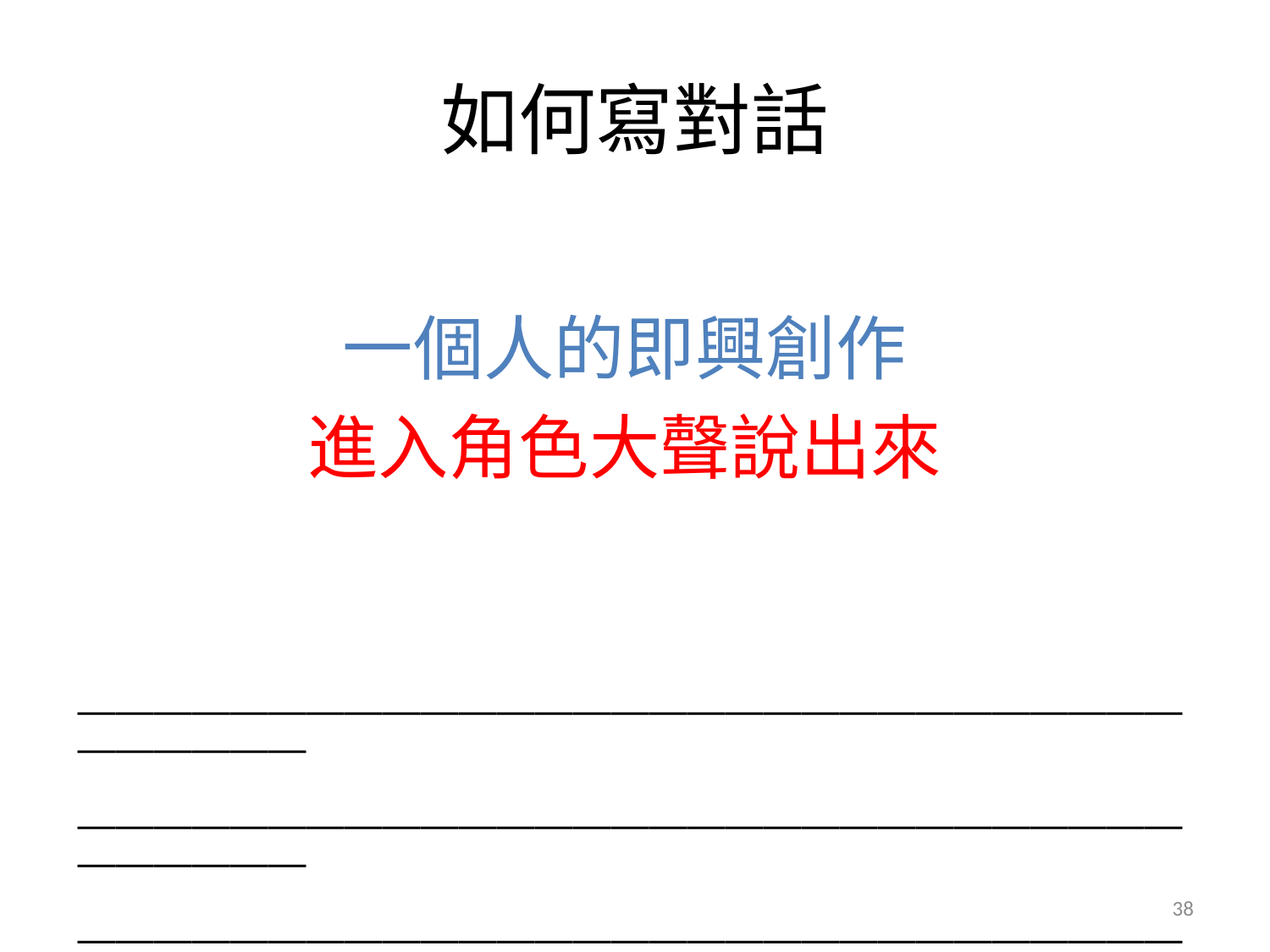

# 如何寫對話
一個人的即興創作
進入角色大聲說出來

______________________________________________________________________

______________________________________________________________________

______________________________________________________________________
38